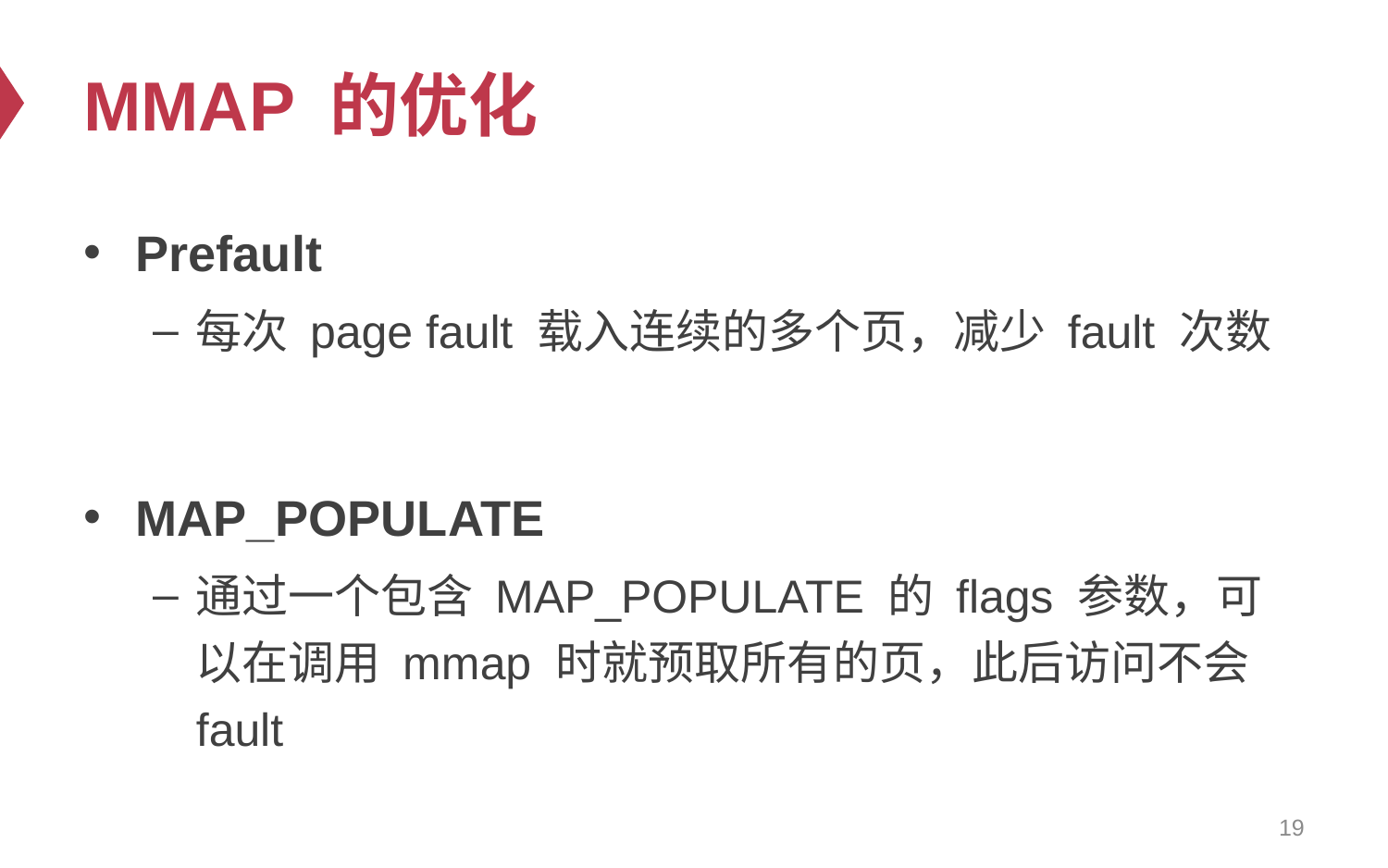

# MMAP 的优化
Prefault
每次 page fault 载入连续的多个页，减少 fault 次数

MAP_POPULATE
通过一个包含 MAP_POPULATE 的 flags 参数，可以在调用 mmap 时就预取所有的页，此后访问不会 fault
19